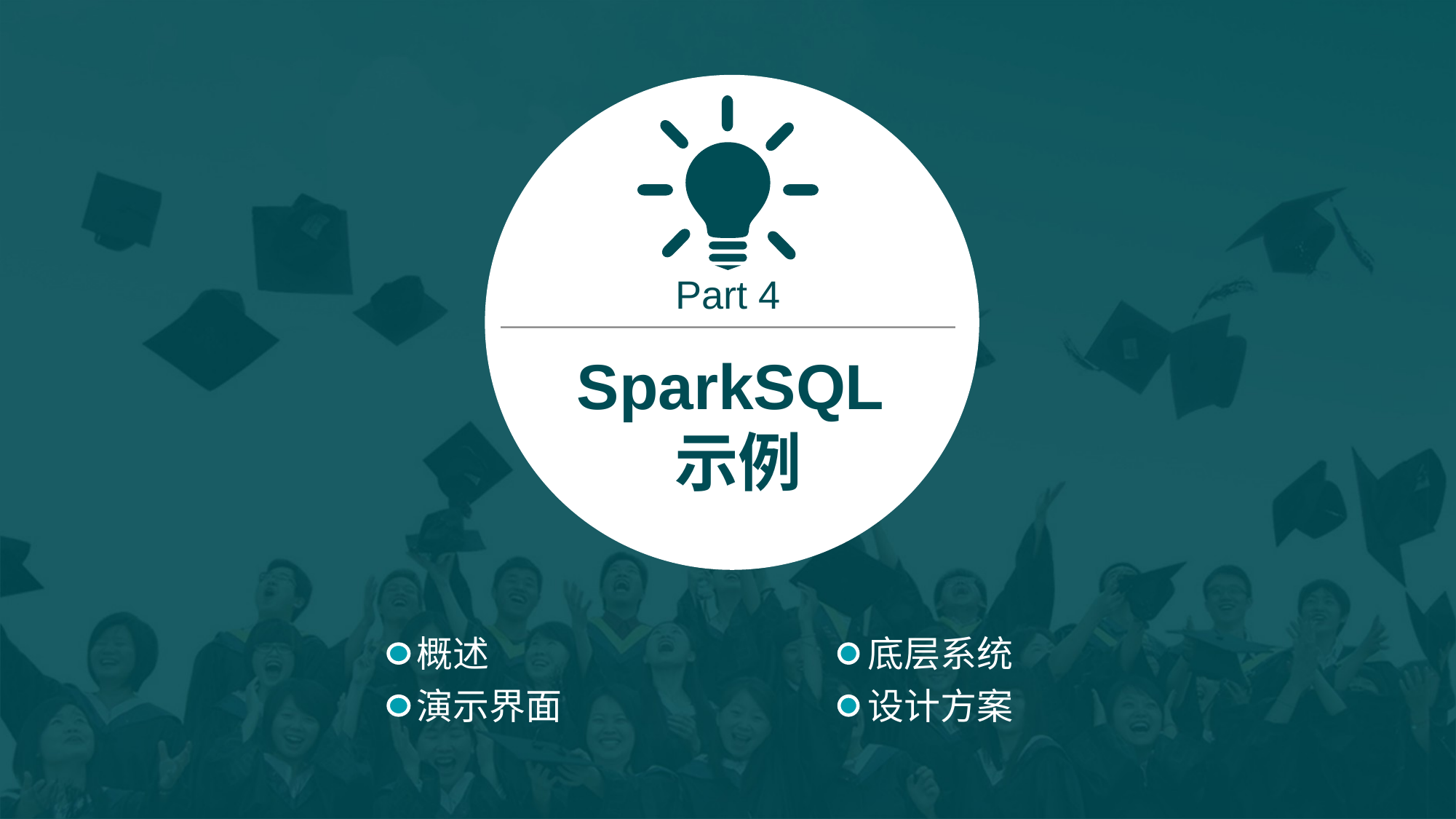

Part 4

SparkSQL示例
概述
底层系统

演示界面
设计方案